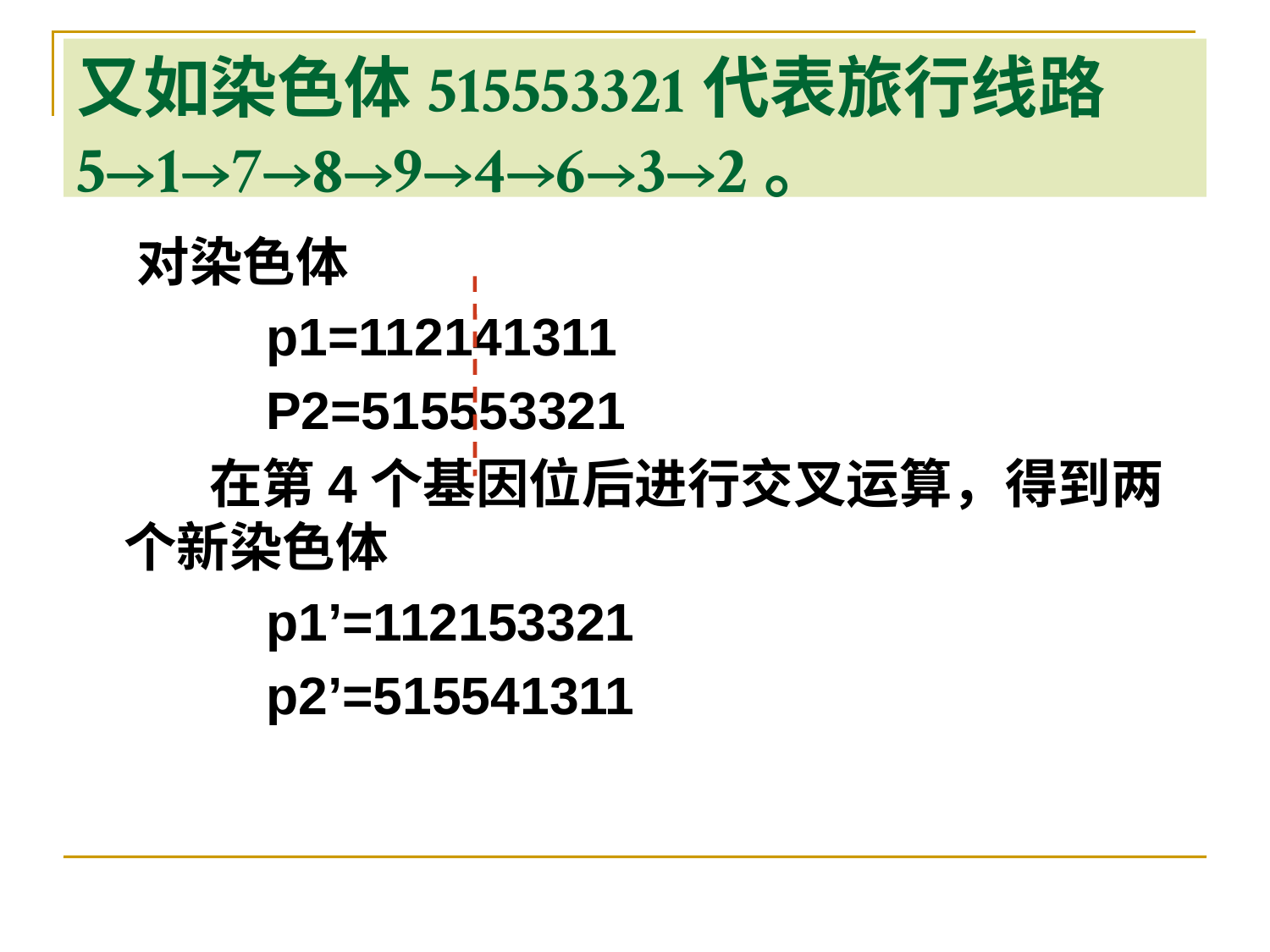

# 又如染色体515553321代表旅行线路5→1→7→8→9→4→6→3→2。
    对染色体
             p1=112141311
             P2=515553321
          在第4个基因位后进行交叉运算，得到两个新染色体
             p1’=112153321
             p2’=515541311